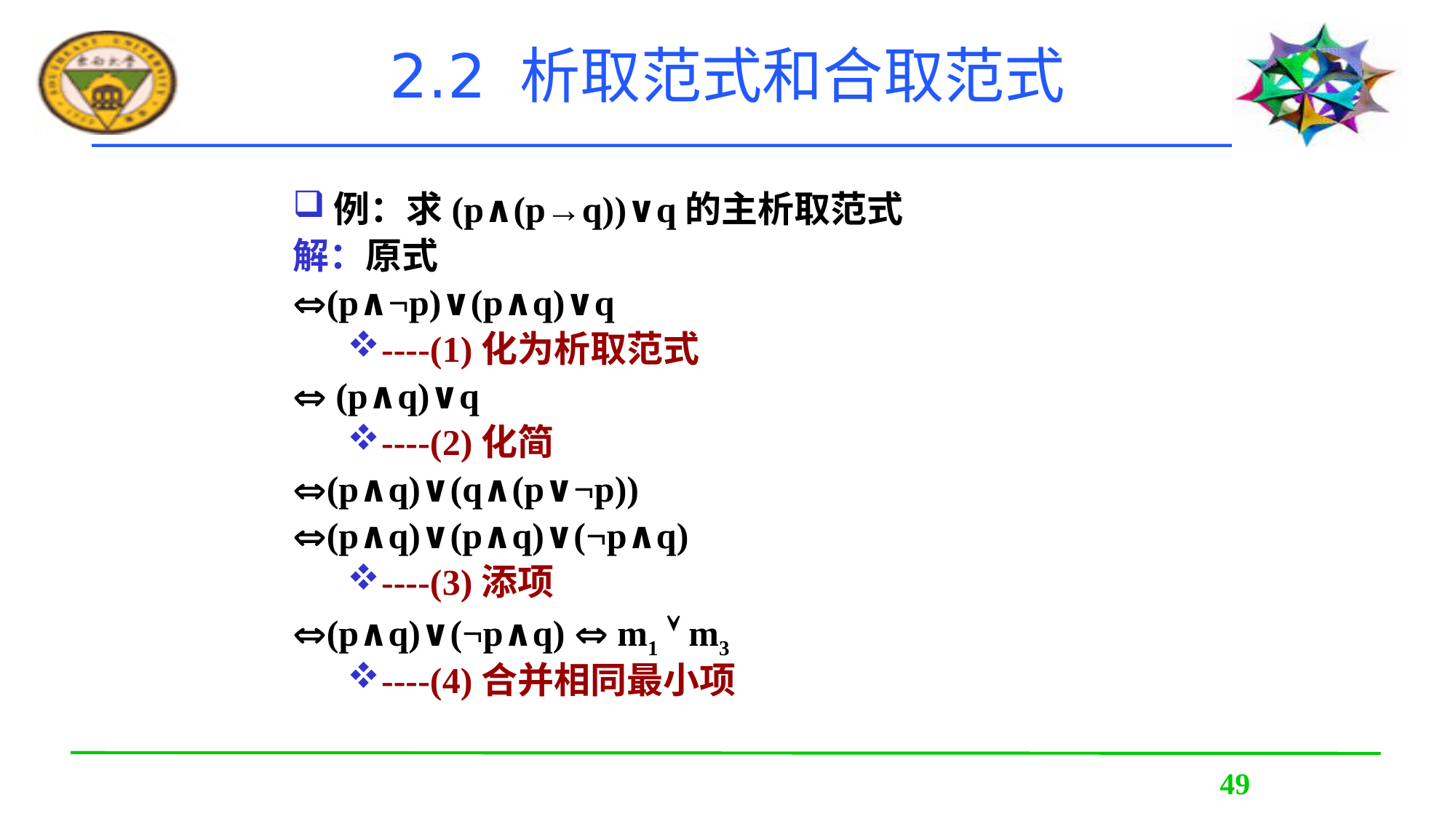

# 2.2 析取范式和合取范式
例：求(p∧(p→q))∨q的主析取范式
解：原式
⇔(p∧¬p)∨(p∧q)∨q
----(1)化为析取范式
⇔ (p∧q)∨q
----(2)化简
⇔(p∧q)∨(q∧(p∨¬p))
⇔(p∧q)∨(p∧q)∨(¬p∧q)
----(3)添项
⇔(p∧q)∨(¬p∧q) ⇔ m1 ∨ m3
----(4)合并相同最小项